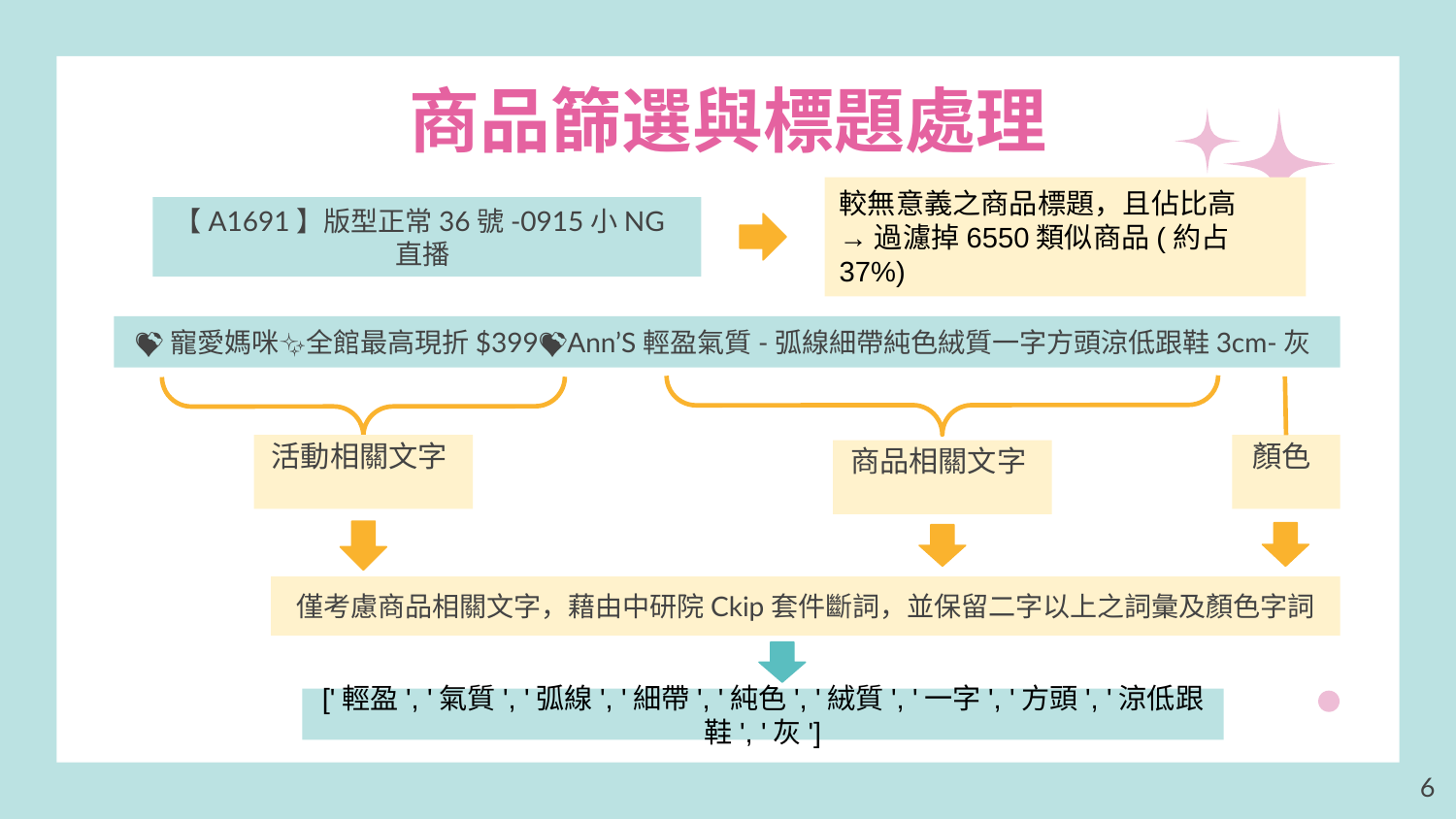

# 商品篩選與標題處理

較無意義之商品標題，且佔比高
→過濾掉6550類似商品(約占37%)
【A1691】版型正常36號-0915小NG直播

💝寵愛媽咪✨全館最高現折$399💝Ann’S輕盈氣質-弧線細帶純色絨質一字方頭涼低跟鞋3cm-灰
活動相關文字

顏色

商品相關文字

僅考慮商品相關文字，藉由中研院Ckip套件斷詞，並保留二字以上之詞彙及顏色字詞

['輕盈', '氣質', '弧線', '細帶', '純色', '絨質', '一字', '方頭', '涼低跟鞋', '灰']
6